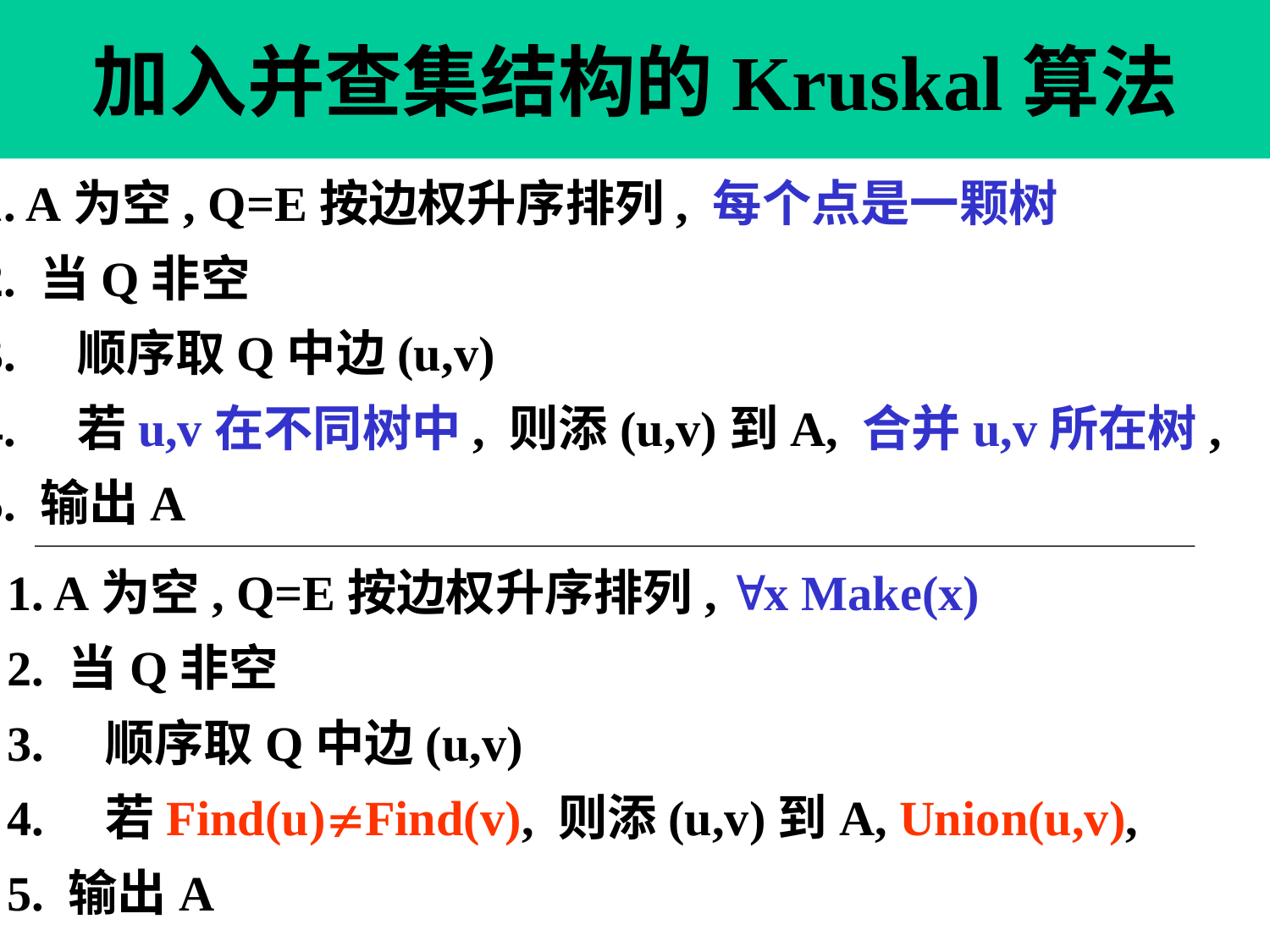

# 加入并查集结构的Kruskal算法
1. A为空, Q=E按边权升序排列, 每个点是一颗树
2. 当Q非空
3.    顺序取Q中边(u,v)
4.    若u,v在不同树中, 则添(u,v)到A, 合并u,v所在树,
5. 输出A

1. A为空, Q=E按边权升序排列, ∀x Make(x)
2. 当Q非空
3.    顺序取Q中边(u,v)
4.    若Find(u)≠Find(v), 则添(u,v)到A, Union(u,v),
5. 输出A